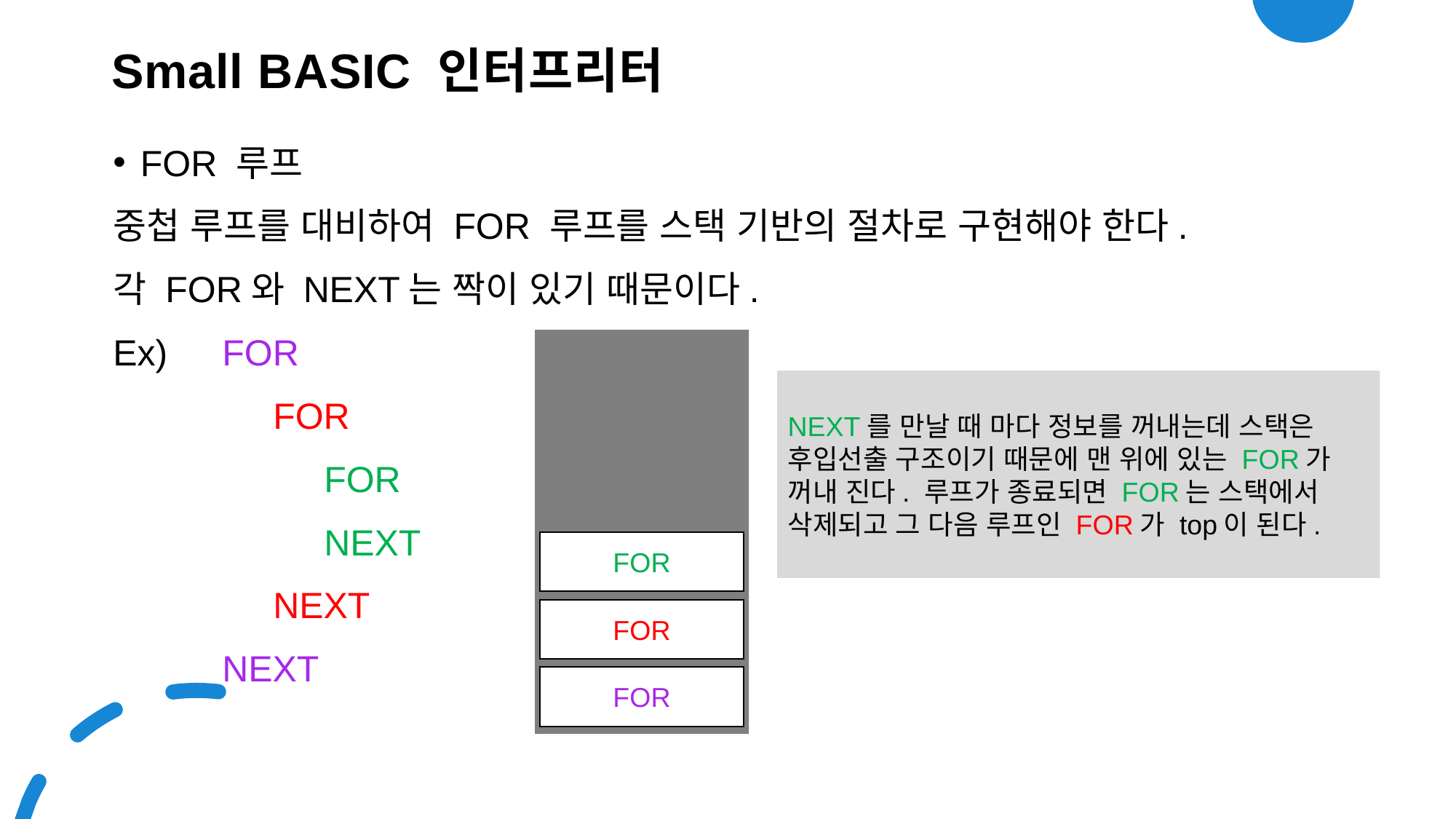

# Small BASIC 인터프리터
FOR 루프
중첩 루프를 대비하여 FOR 루프를 스택 기반의 절차로 구현해야 한다.
각 FOR와 NEXT는 짝이 있기 때문이다.
Ex)	FOR
    	     FOR
         	          FOR
         	          NEXT
    	     NEXT
	NEXT

NEXT를 만날 때 마다 정보를 꺼내는데 스택은 후입선출 구조이기 때문에 맨 위에 있는 FOR가 꺼내 진다. 루프가 종료되면 FOR는 스택에서 삭제되고 그 다음 루프인 FOR가 top이 된다.

FOR
FOR
FOR